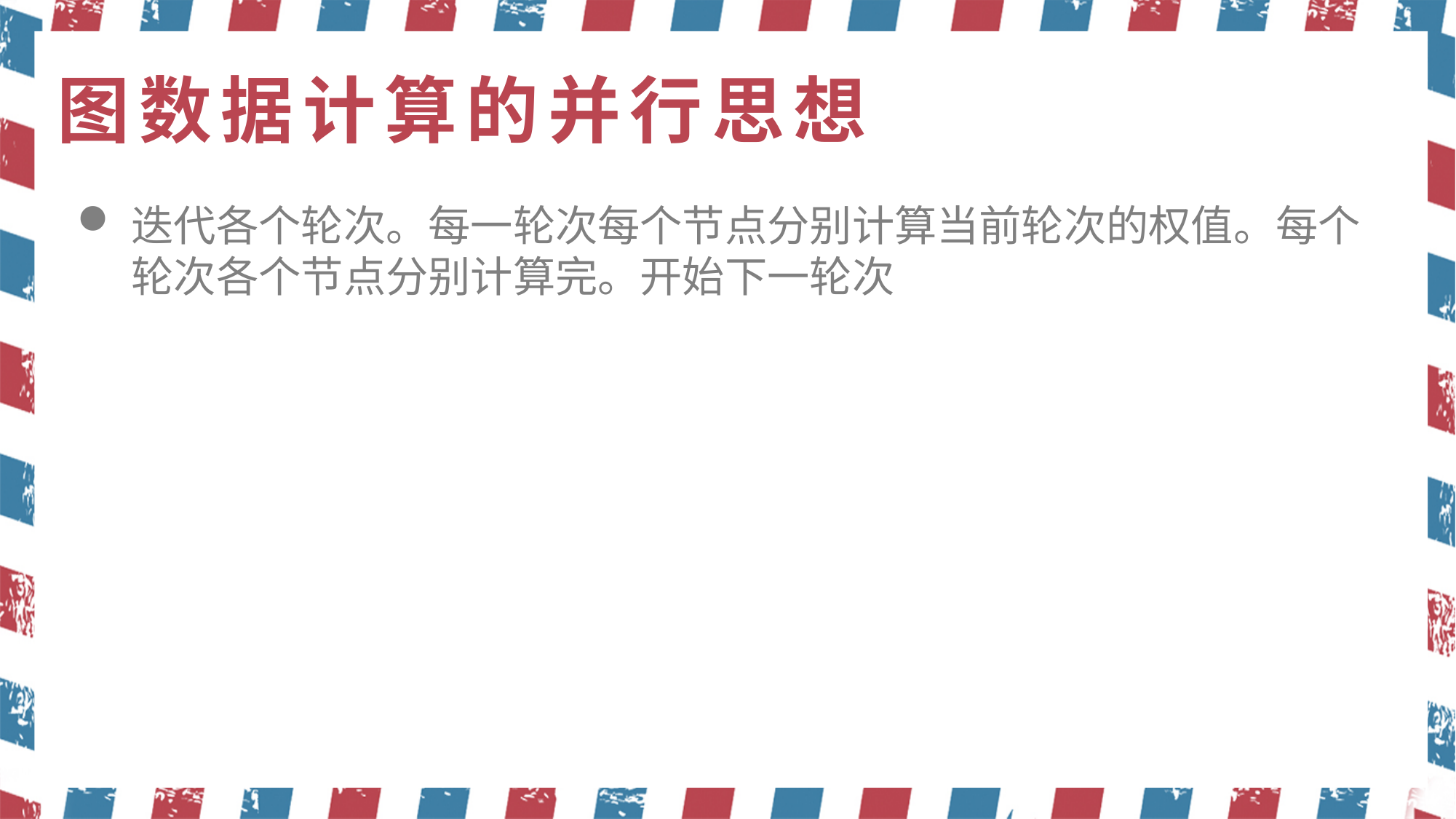

图数据计算的并行思想
迭代各个轮次。每一轮次每个节点分别计算当前轮次的权值。每个轮次各个节点分别计算完。开始下一轮次